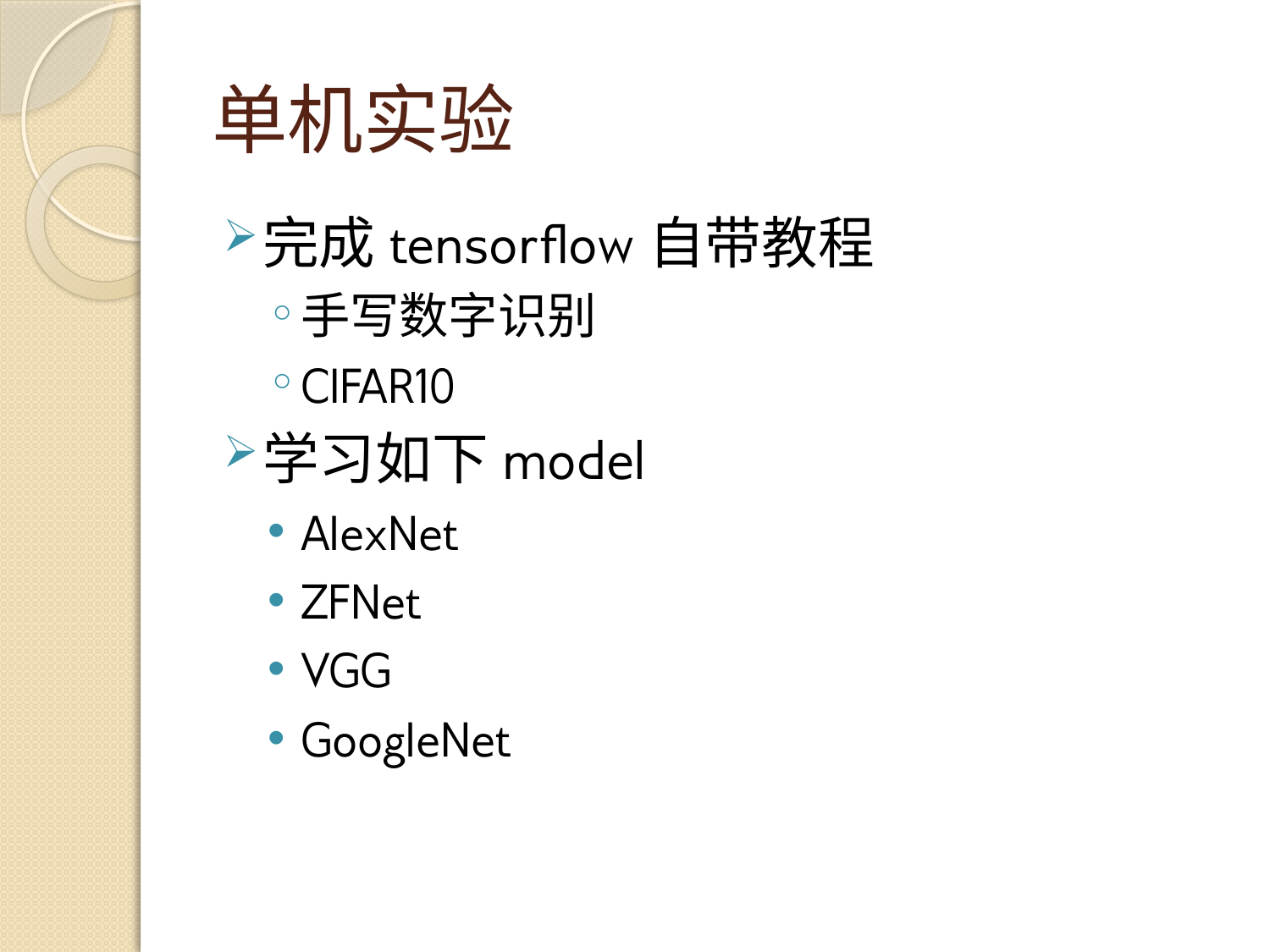

# 单机实验
完成tensorflow自带教程
手写数字识别
CIFAR10
学习如下model
AlexNet
ZFNet
VGG
GoogleNet